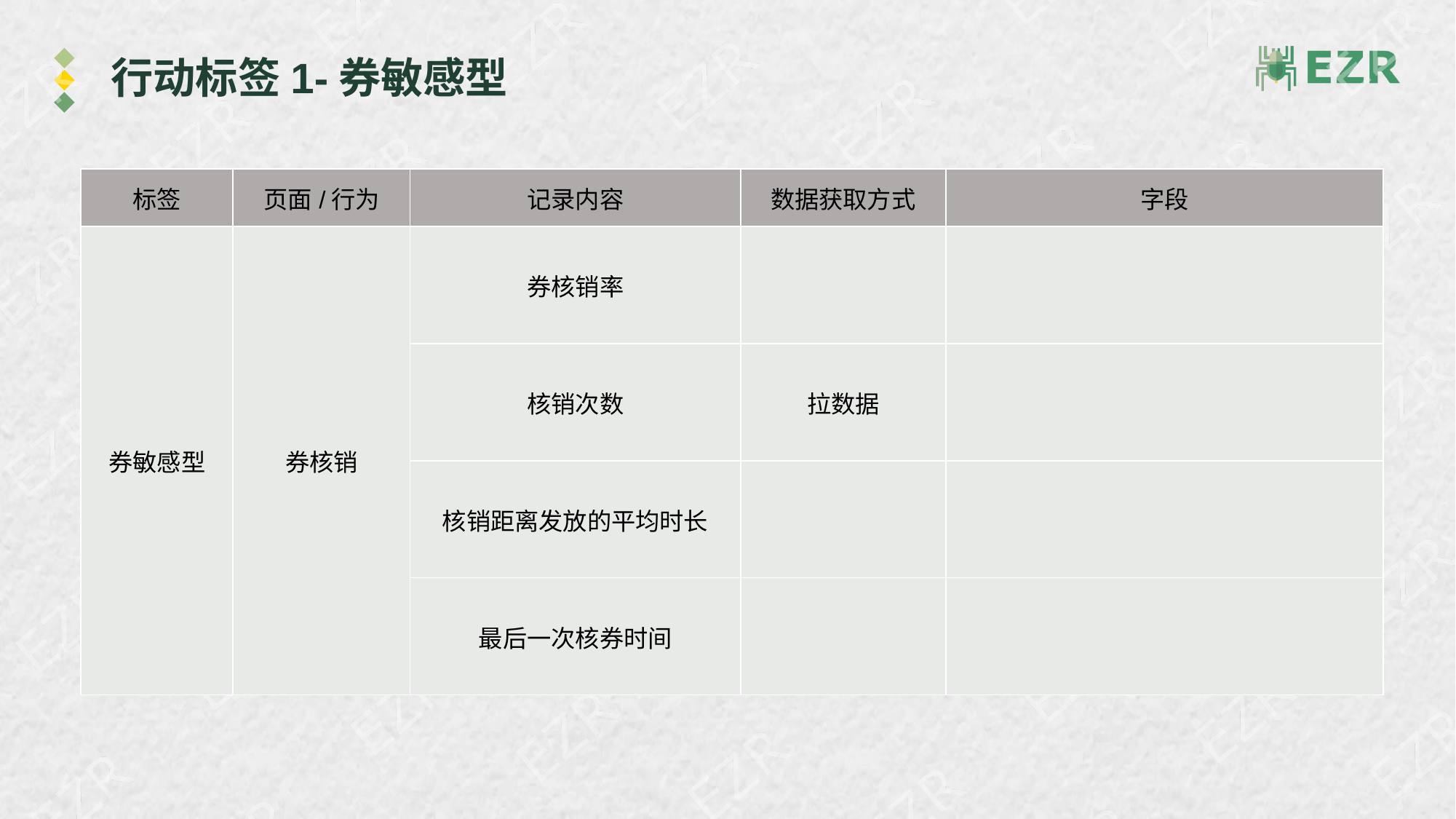

# 行动标签1-券敏感型
| 标签 | 页面/行为 | 记录内容 | 数据获取方式 | 字段 |
| --- | --- | --- | --- | --- |
| 券敏感型 | 券核销 | 券核销率 |  |  |
|  |  | 核销次数 | 拉数据 |  |
|  |  | 核销距离发放的平均时长 |  |  |
|  |  | 最后一次核券时间 |  |  |